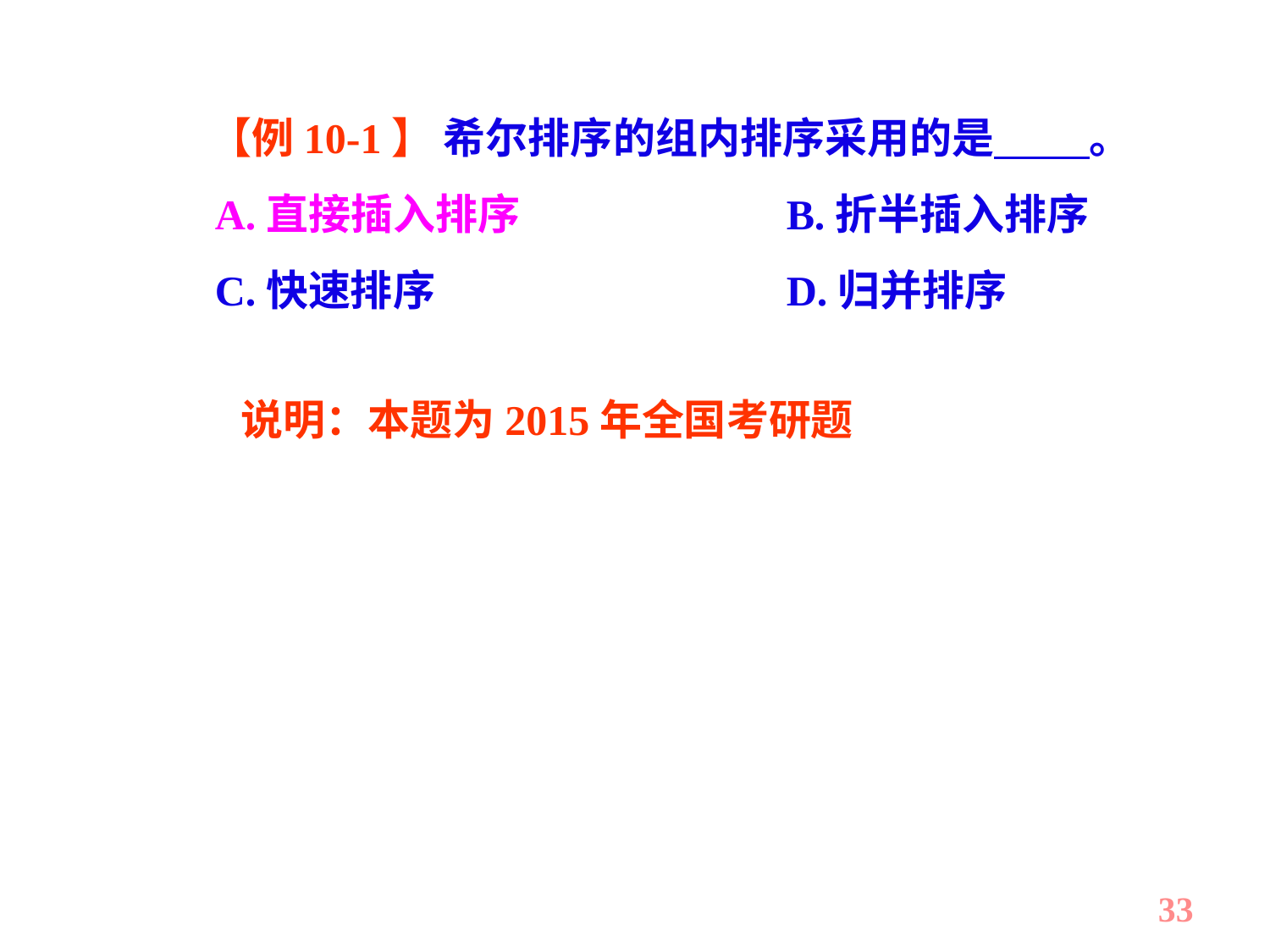

【例10-1】 希尔排序的组内排序采用的是          。
      A.直接插入排序			B.折半插入排序
      C.快速排序			D.归并排序
说明：本题为2015年全国考研题
33